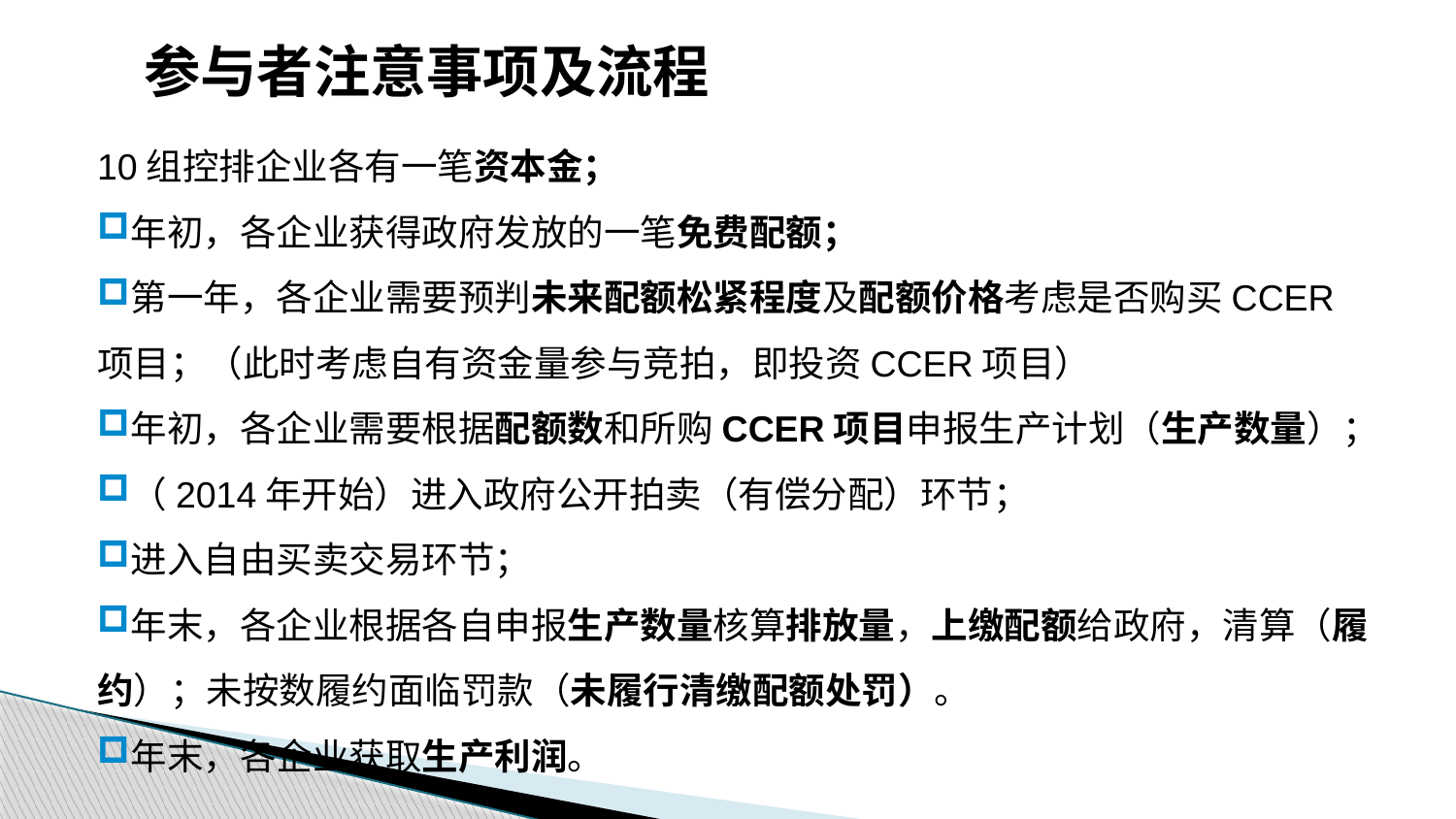

参与者注意事项及流程
10组控排企业各有一笔资本金；
年初，各企业获得政府发放的一笔免费配额；
第一年，各企业需要预判未来配额松紧程度及配额价格考虑是否购买CCER项目；（此时考虑自有资金量参与竞拍，即投资CCER项目）
年初，各企业需要根据配额数和所购CCER项目申报生产计划（生产数量）；
（2014年开始）进入政府公开拍卖（有偿分配）环节；
进入自由买卖交易环节；
年末，各企业根据各自申报生产数量核算排放量，上缴配额给政府，清算（履约）；未按数履约面临罚款（未履行清缴配额处罚）。
年末，各企业获取生产利润。